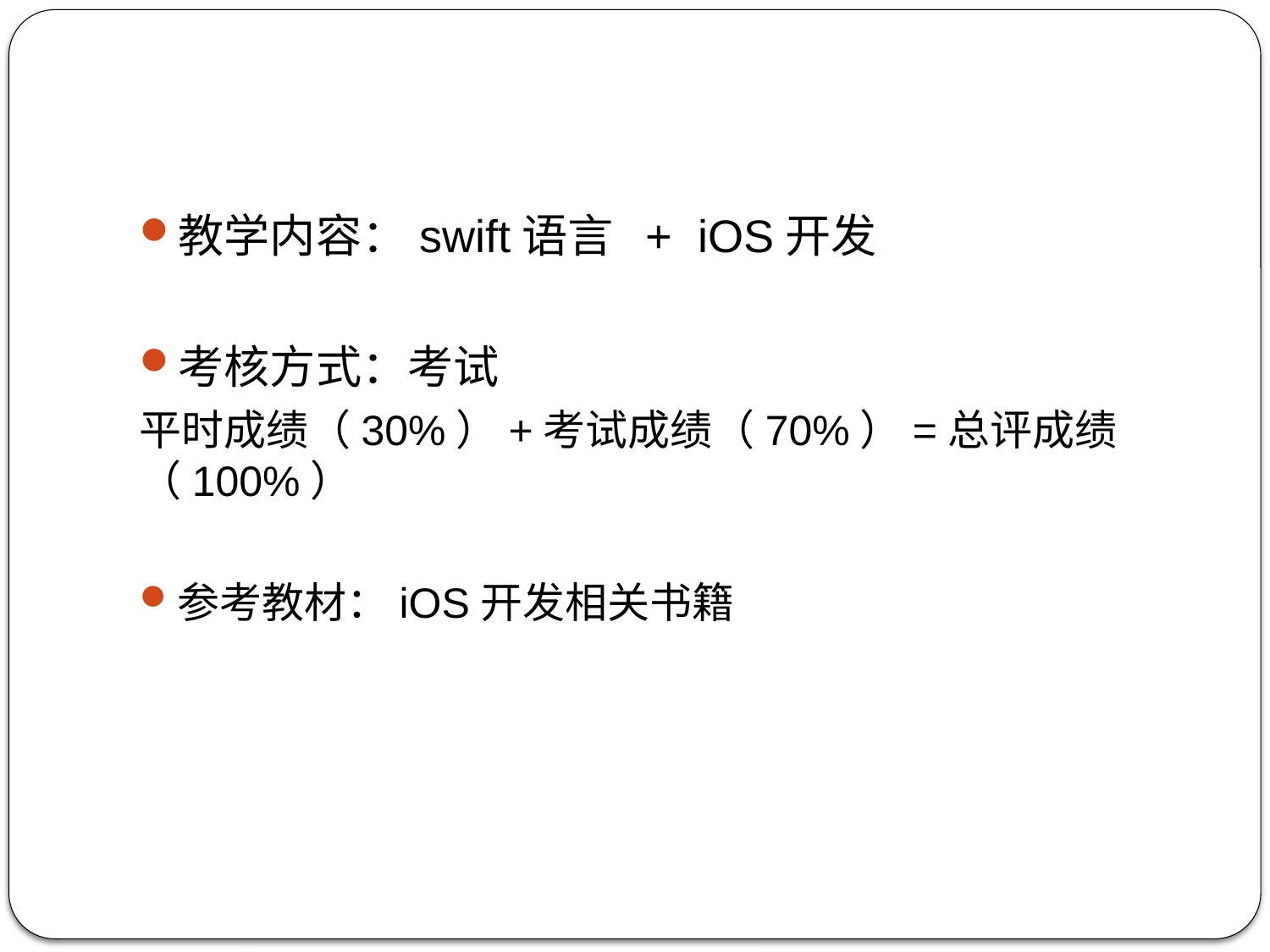

#
教学内容：swift语言  +  iOS开发

考核方式：考试
平时成绩（30%）+考试成绩（70%）=总评成绩（100%）

参考教材：iOS开发相关书籍